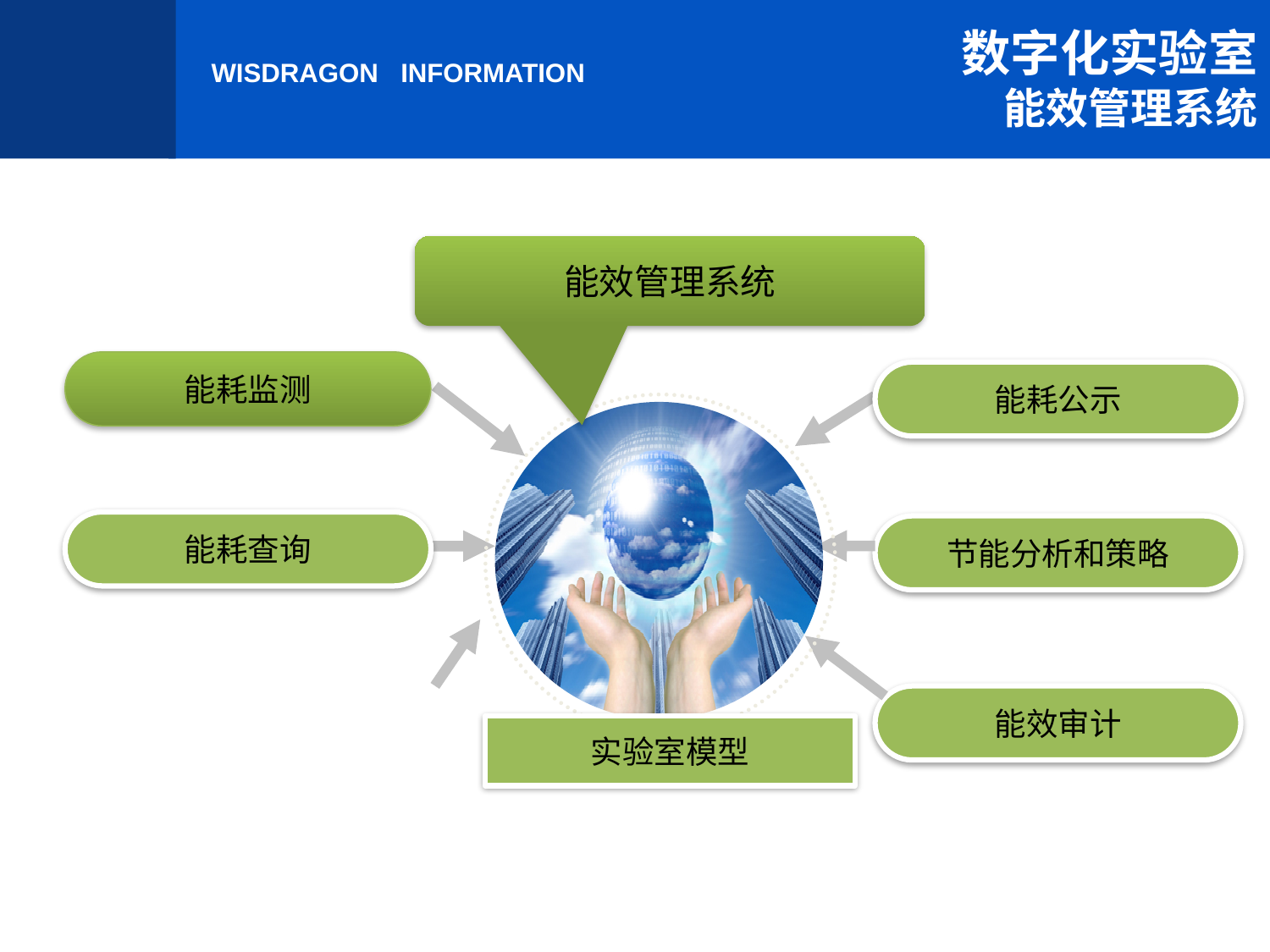

数字化实验室
能效管理系统

能效管理系统
能耗监测
能耗公示

能耗查询
节能分析和策略

能效审计
实验室模型